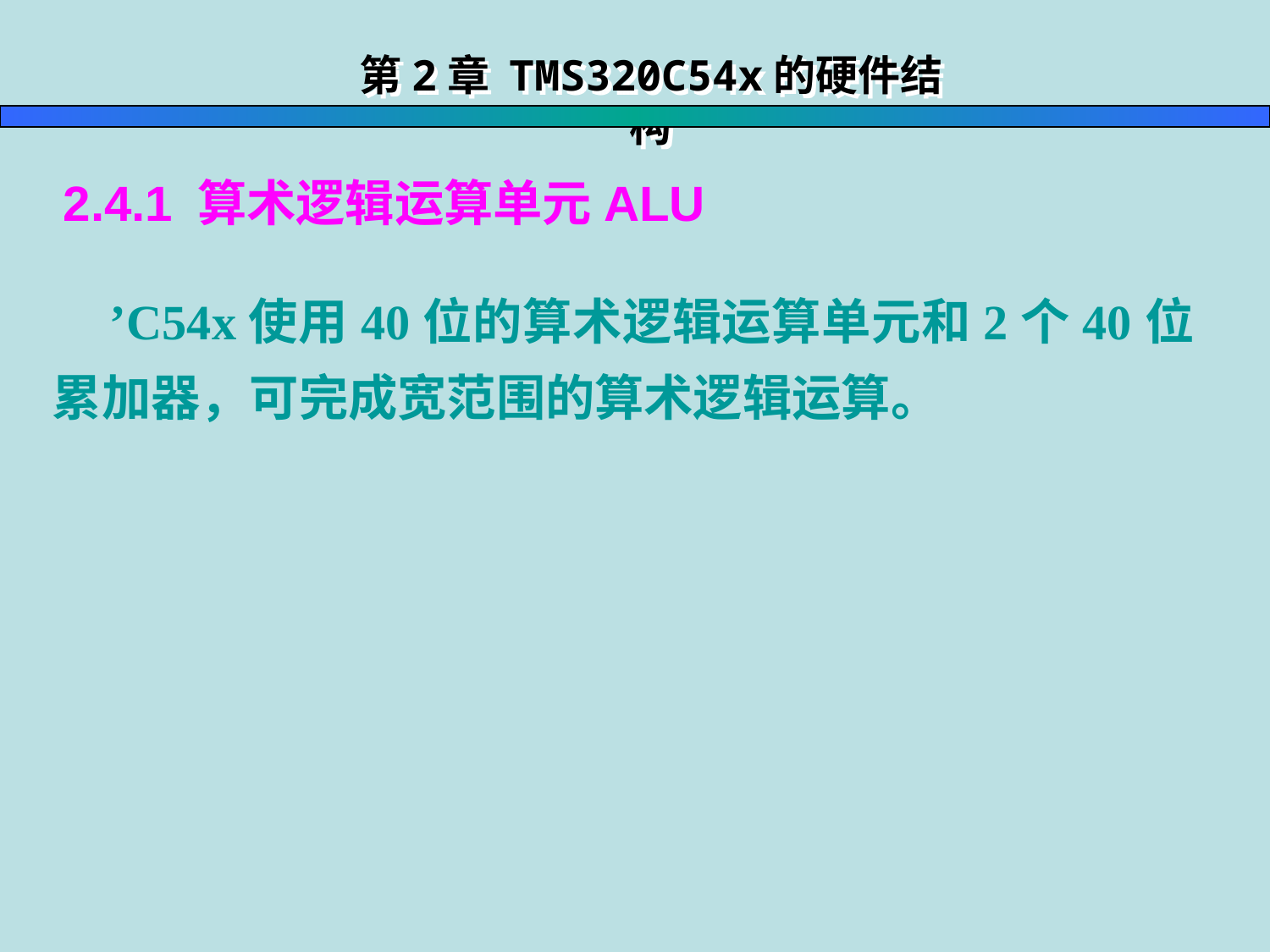

第2章 TMS320C54x的硬件结构

2.4.1 算术逻辑运算单元ALU
    ’C54x使用40位的算术逻辑运算单元和2个40位累加器，可完成宽范围的算术逻辑运算。

43